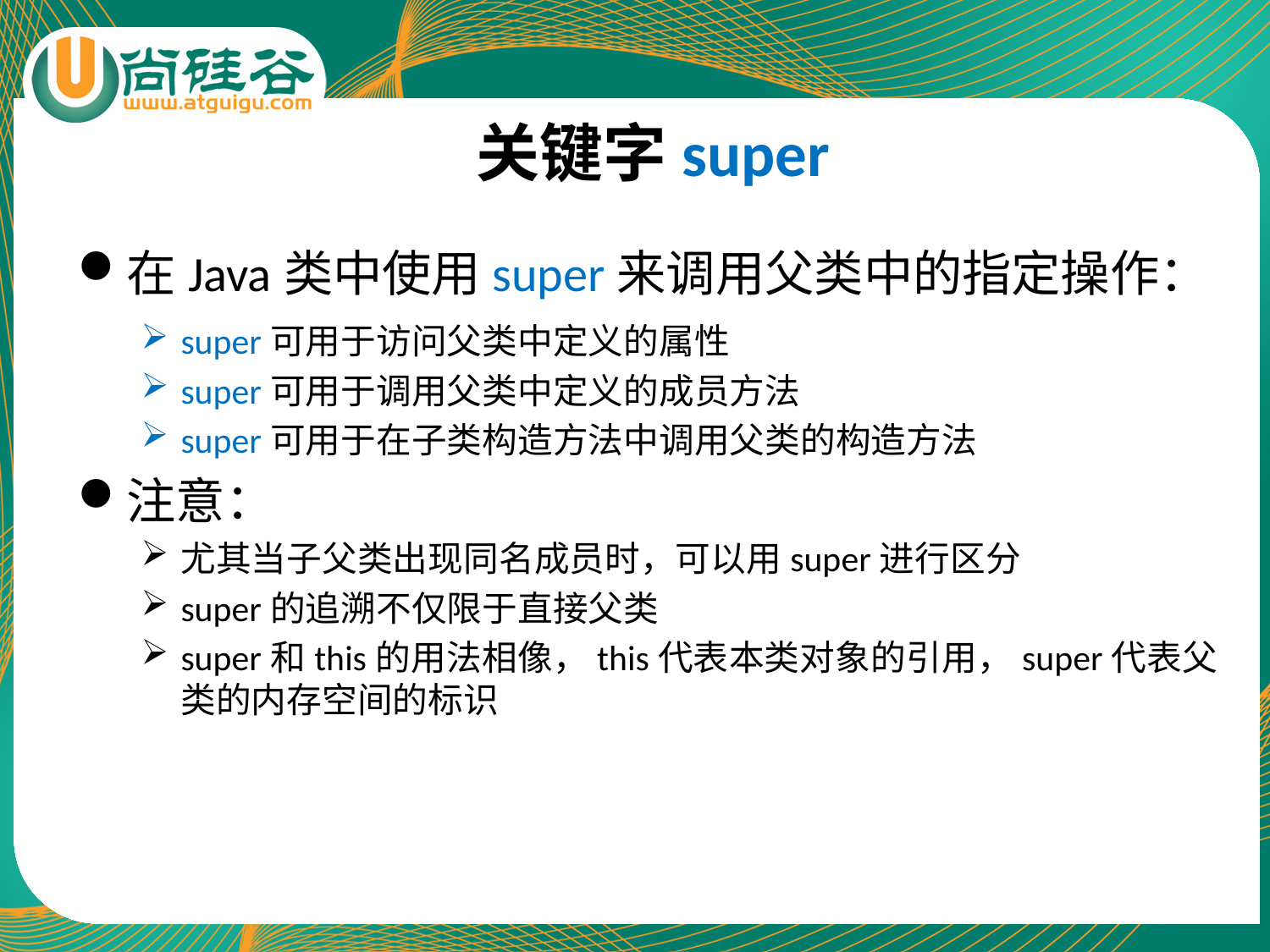

# 关键字super
在Java类中使用super来调用父类中的指定操作：
super可用于访问父类中定义的属性
super可用于调用父类中定义的成员方法
super可用于在子类构造方法中调用父类的构造方法
注意：
尤其当子父类出现同名成员时，可以用super进行区分
super的追溯不仅限于直接父类
super和this的用法相像，this代表本类对象的引用，super代表父类的内存空间的标识